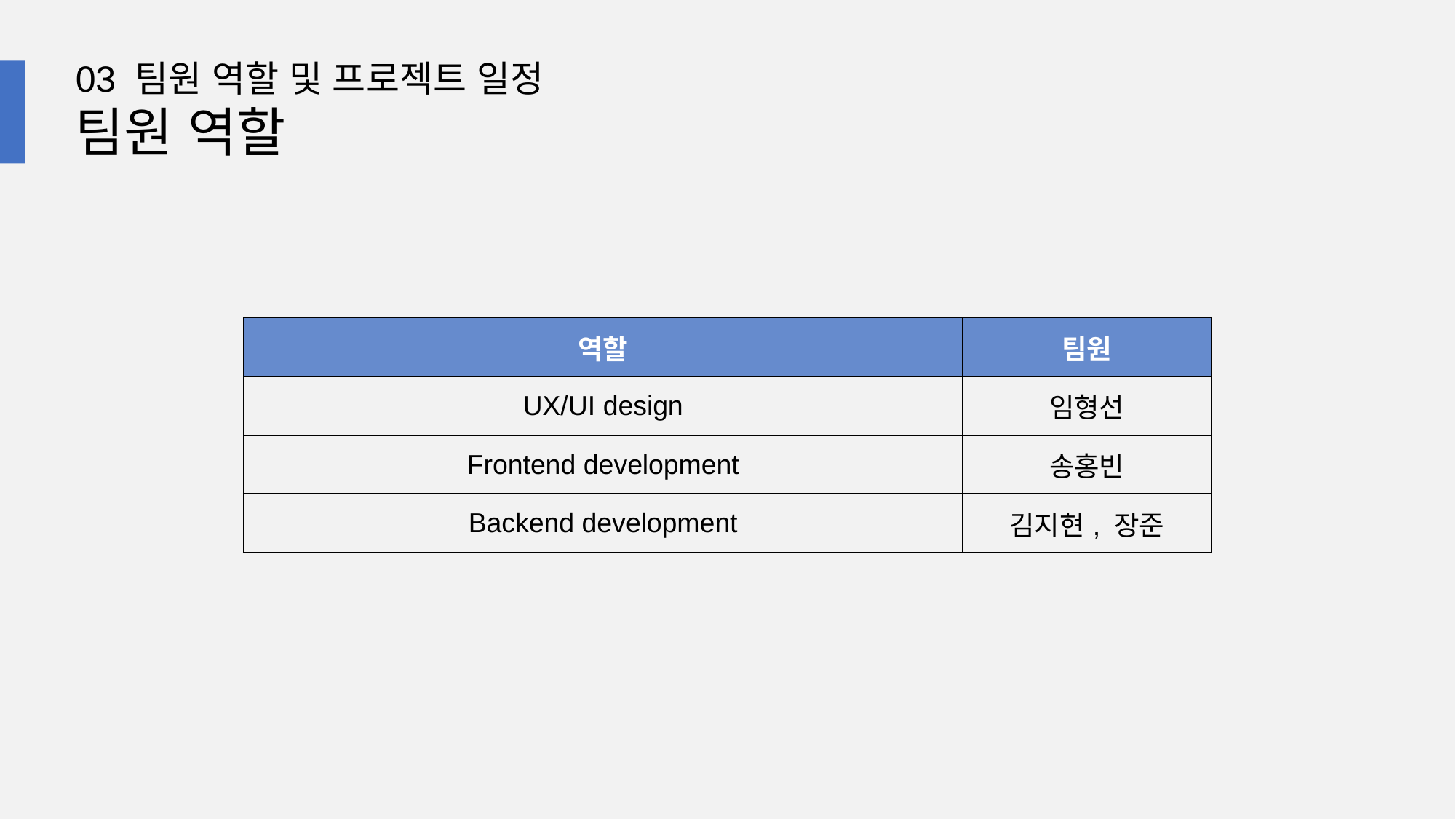

03 팀원 역할 및 프로젝트 일정
팀원 역할

| 역할 | 팀원 |
| --- | --- |
| UX/UI design | 임형선 |
| Frontend development | 송홍빈 |
| Backend development | 김지현, 장준 |